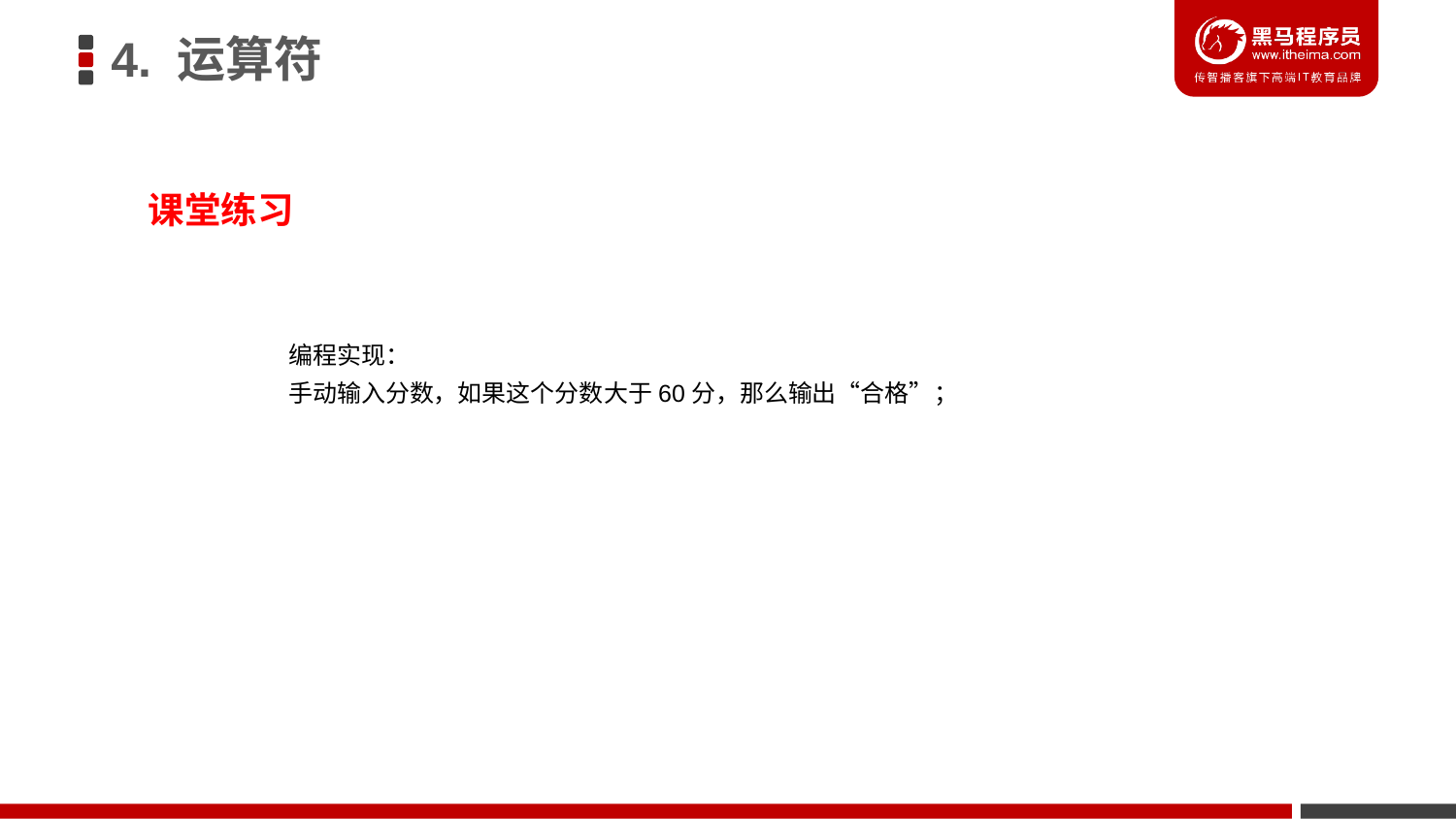

4. 运算符
课堂练习
编程实现：
手动输入分数，如果这个分数大于60分，那么输出“合格”；